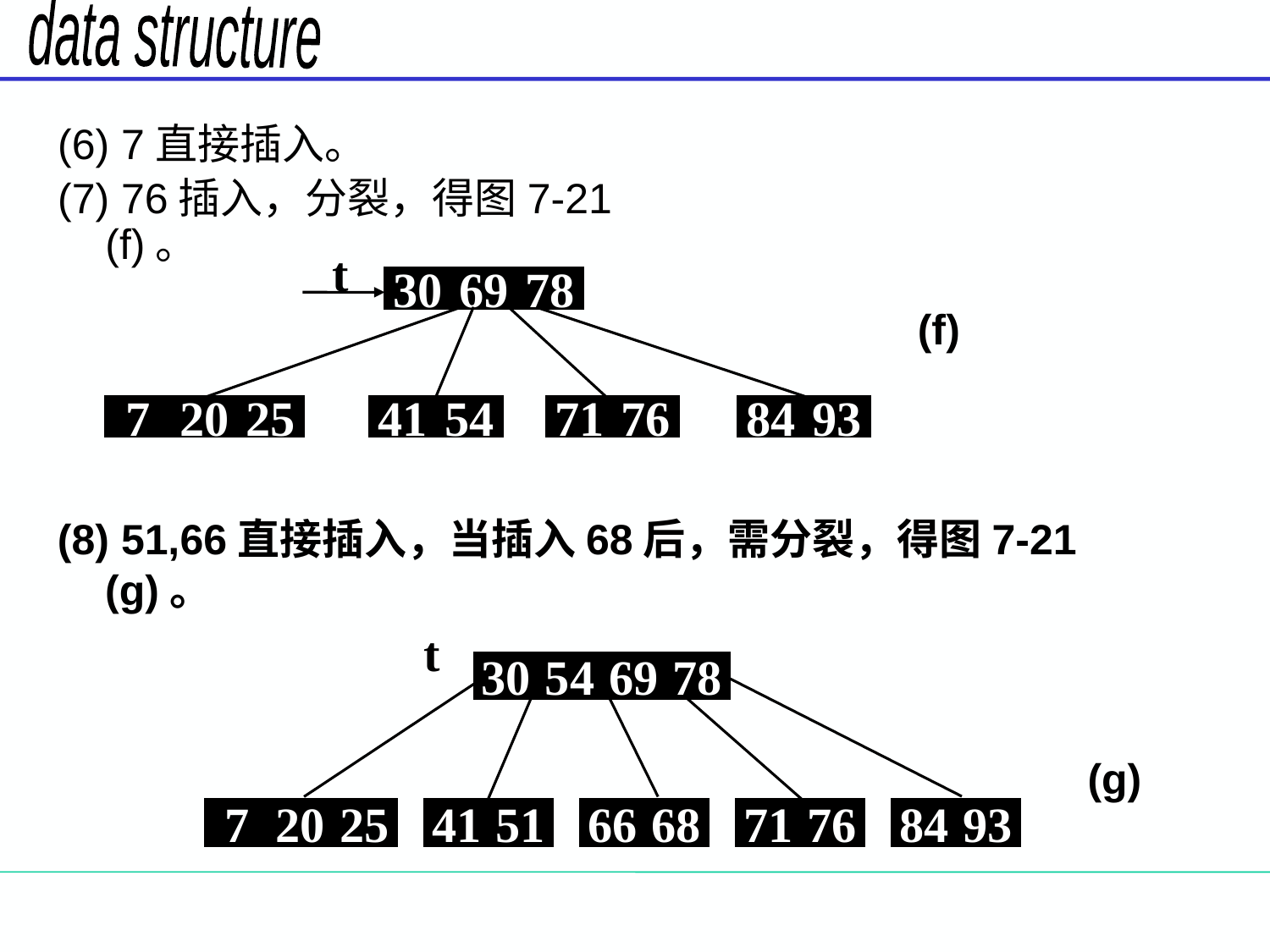

(6) 7直接插入。
(7) 76插入，分裂，得图7-21 (f)。
t
30
69
84
78

7
20
25
41
54
71
76
84
93
(f)
(8) 51,66直接插入，当插入68后，需分裂，得图7-21 (g)。
t
30
54
69
78

7
20
25
41
51
66
68
71
76
84
93
(g)